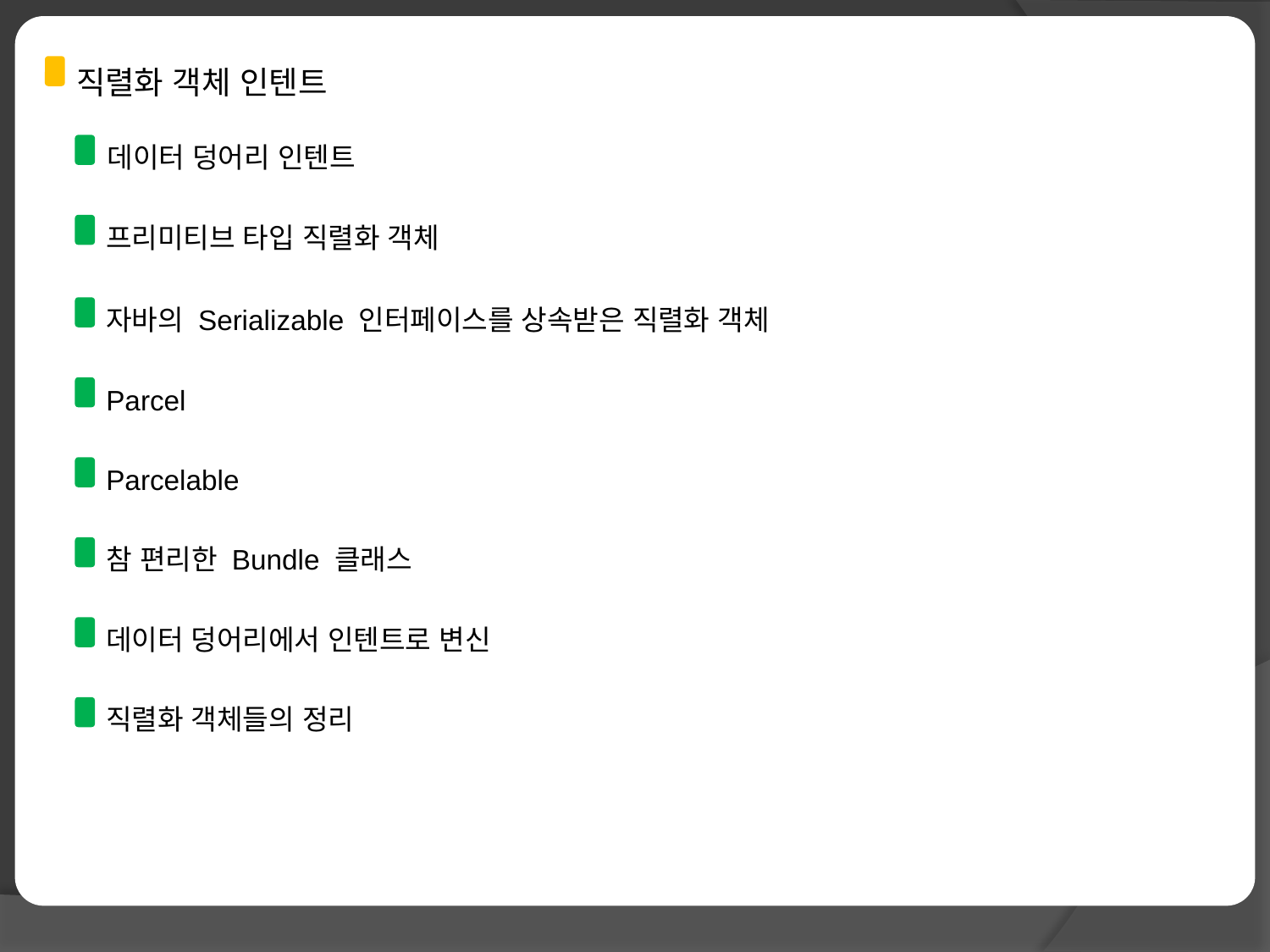

직렬화 객체 인텐트
데이터 덩어리 인텐트

프리미티브 타입 직렬화 객체

자바의 Serializable 인터페이스를 상속받은 직렬화 객체

Parcel

Parcelable

참 편리한 Bundle 클래스

데이터 덩어리에서 인텐트로 변신

직렬화 객체들의 정리